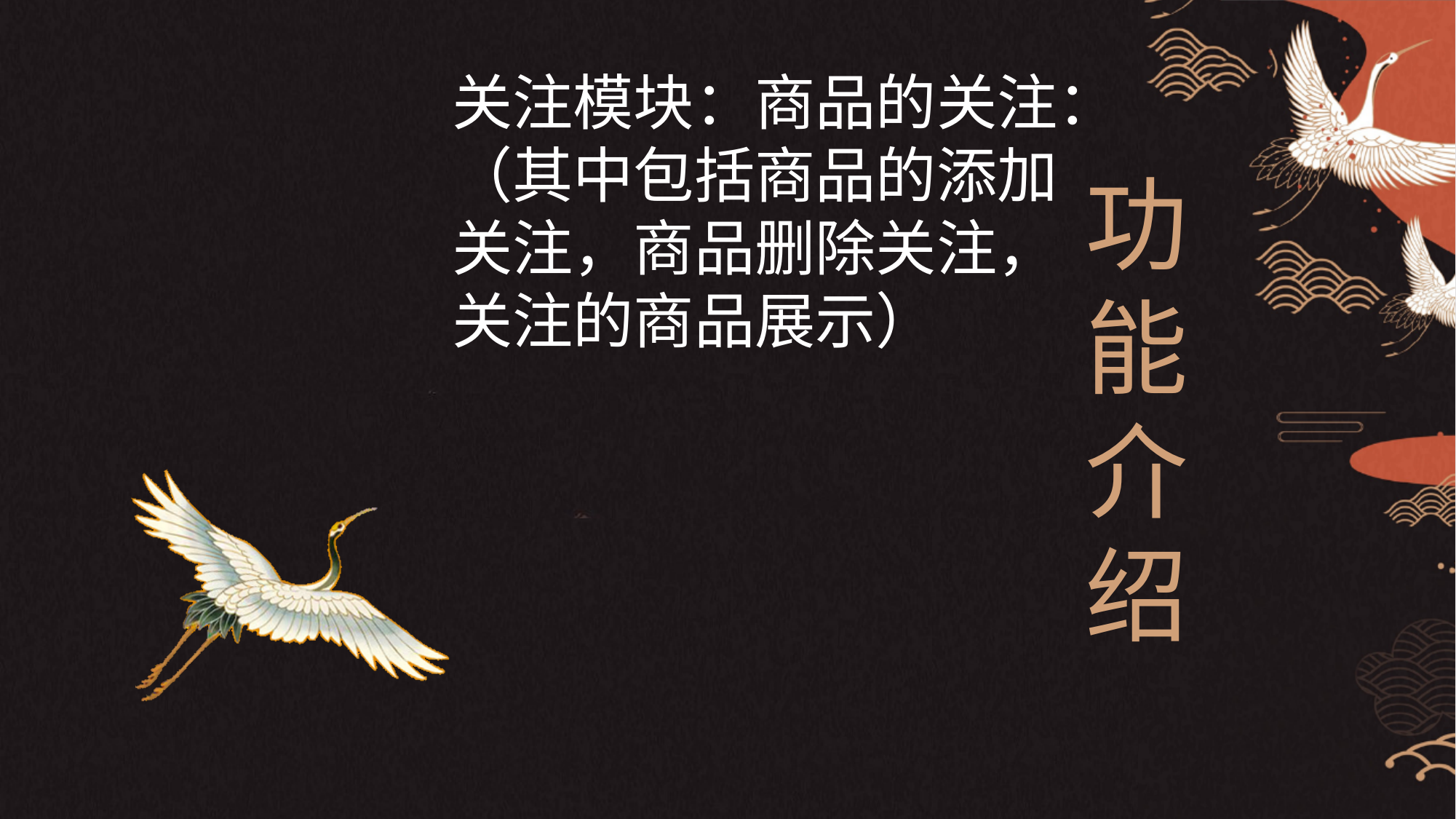

关注模块：商品的关注：（其中包括商品的添加关注，商品删除关注，关注的商品展示）
# 功能介绍